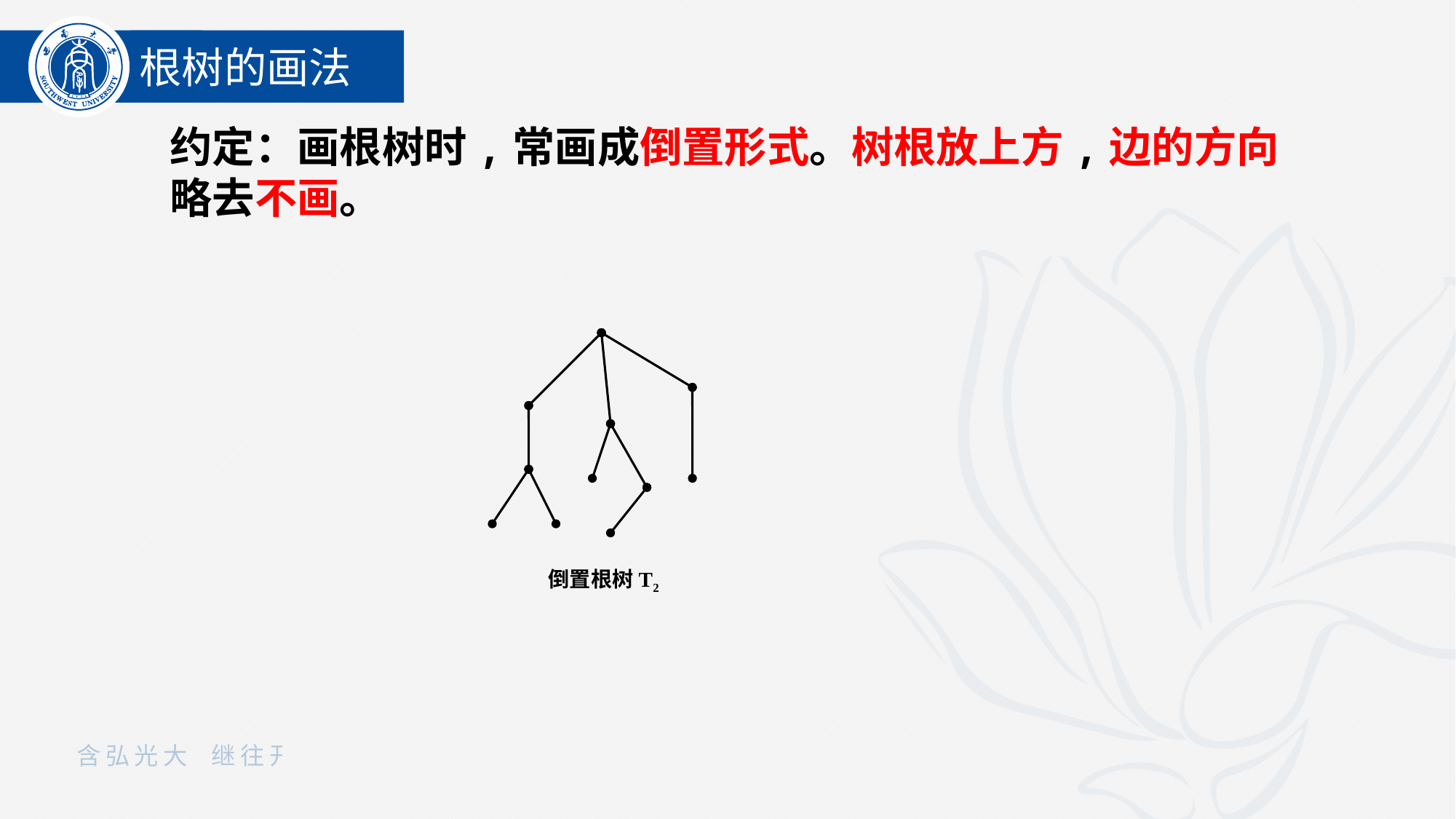

根树的画法
约定：画根树时,常画成倒置形式。树根放上方,边的方向略去不画。

倒置根树T2